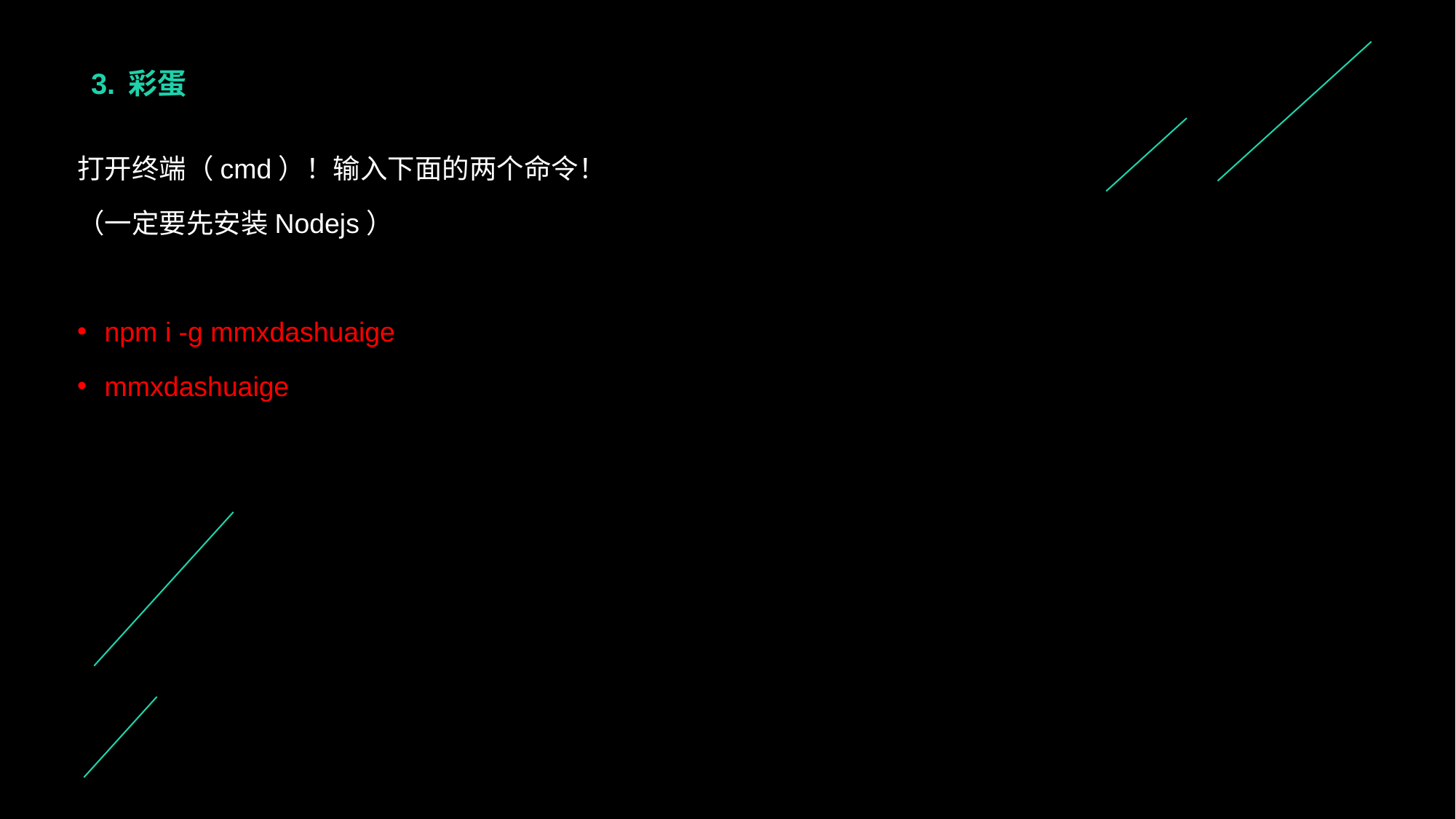

# 3. 彩蛋
打开终端（cmd）！输入下面的两个命令！
（一定要先安装Nodejs）

npm i -g mmxdashuaige
mmxdashuaige